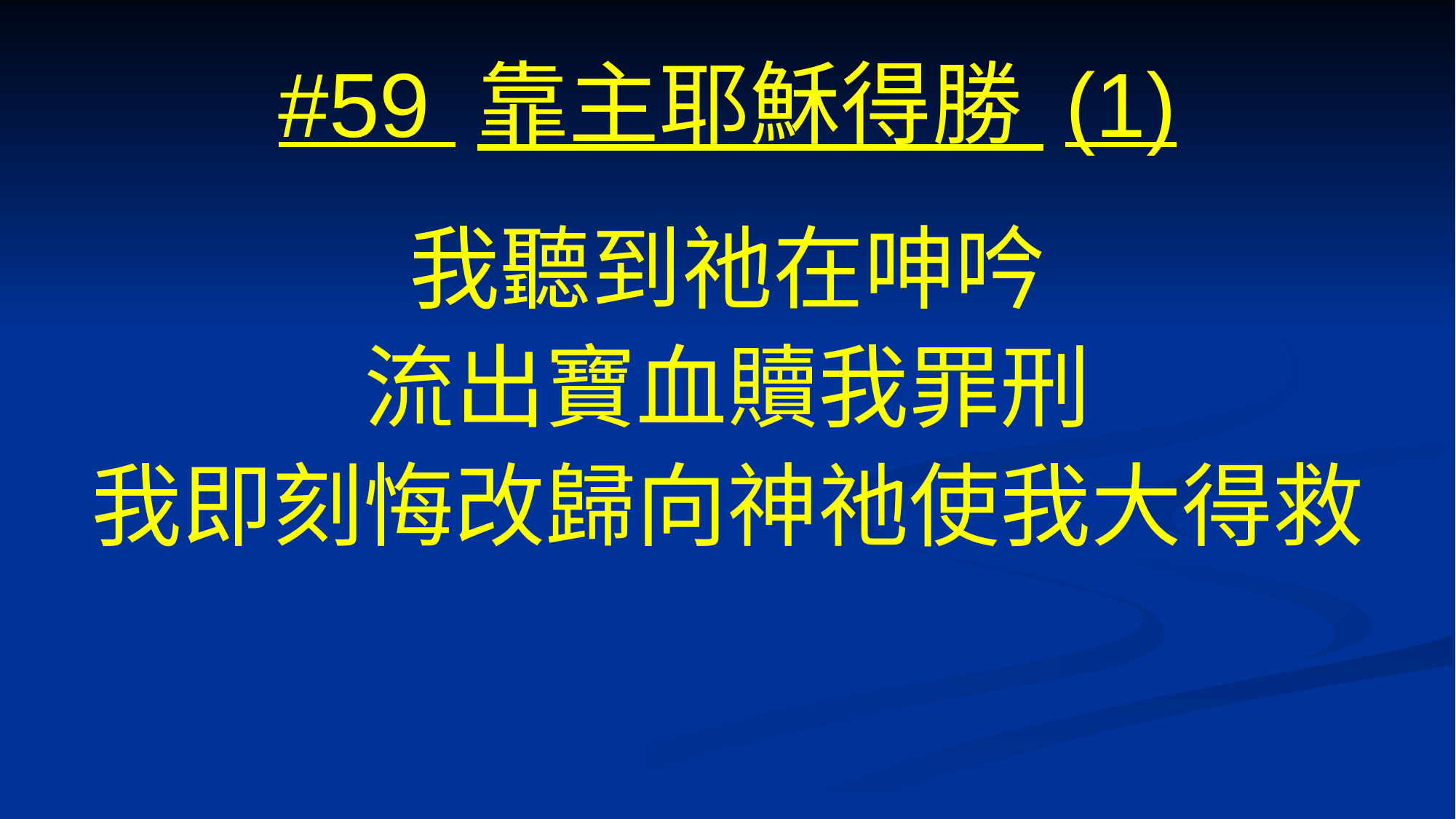

# #59 靠主耶穌得勝 (1)
我聽到祂在呻吟
流出寶血贖我罪刑
我即刻悔改歸向神祂使我大得救